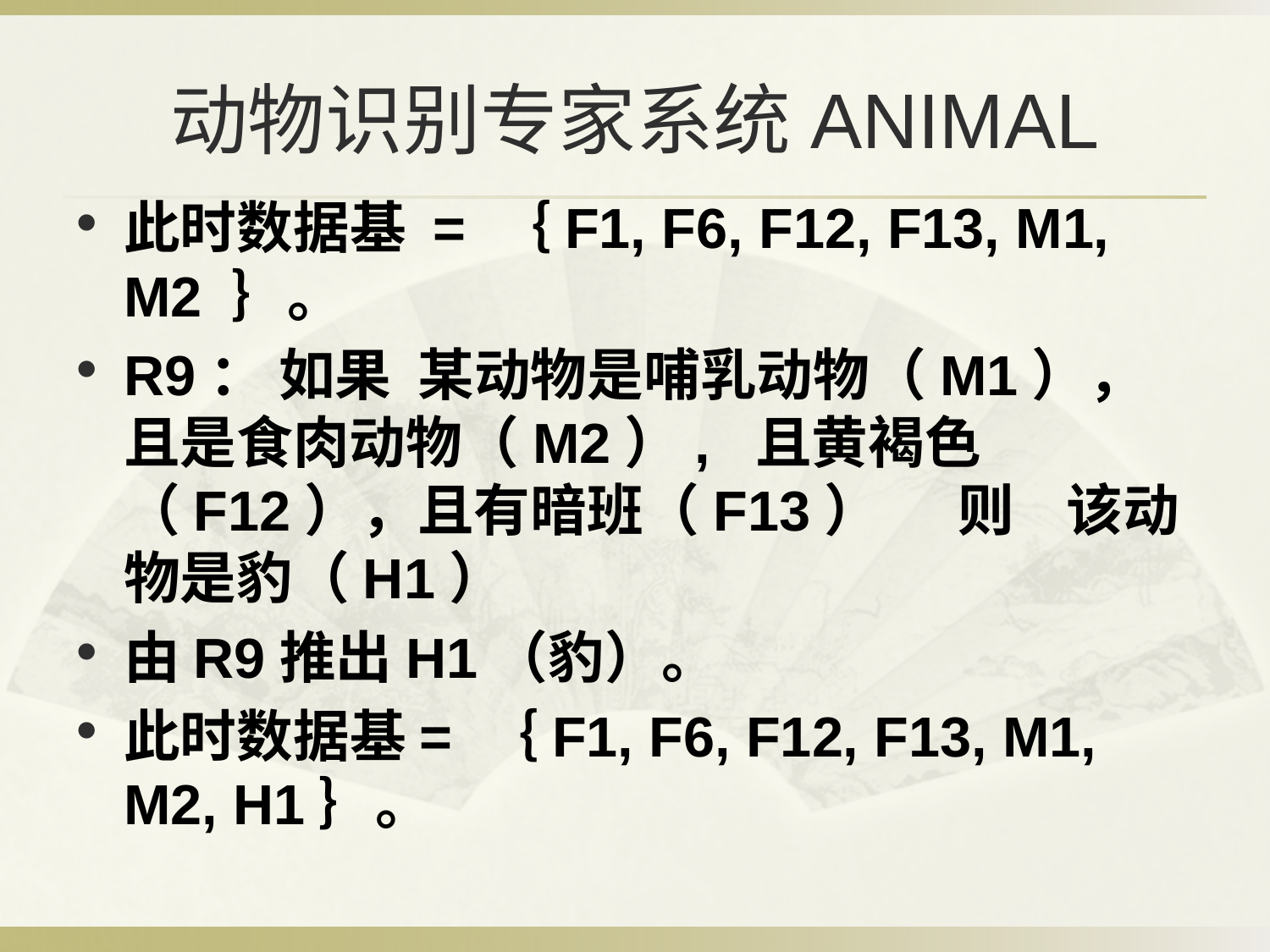

# 动物识别专家系统ANIMAL
此时数据基 = ｛F1, F6, F12, F13, M1, M2 ｝。
R9： 如果  某动物是哺乳动物（M1），且是食肉动物（M2）,  且黄褐色（F12），且有暗班（F13）      则    该动物是豹（H1）
由R9推出H1（豹）。
此时数据基= ｛F1, F6, F12, F13, M1, M2, H1｝。

25